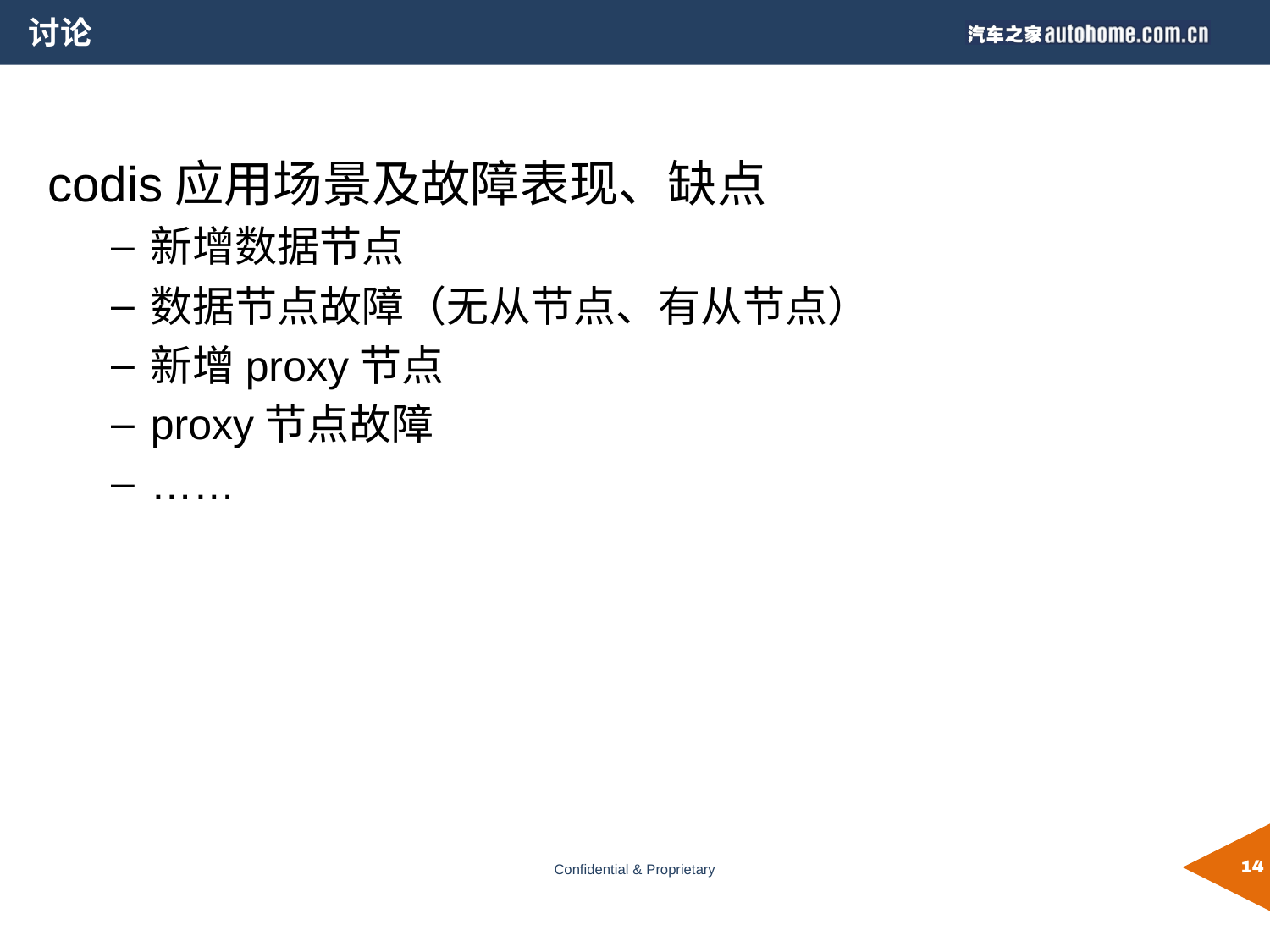

讨论
codis应用场景及故障表现、缺点
新增数据节点
数据节点故障（无从节点、有从节点）
新增proxy节点
proxy节点故障
……
14